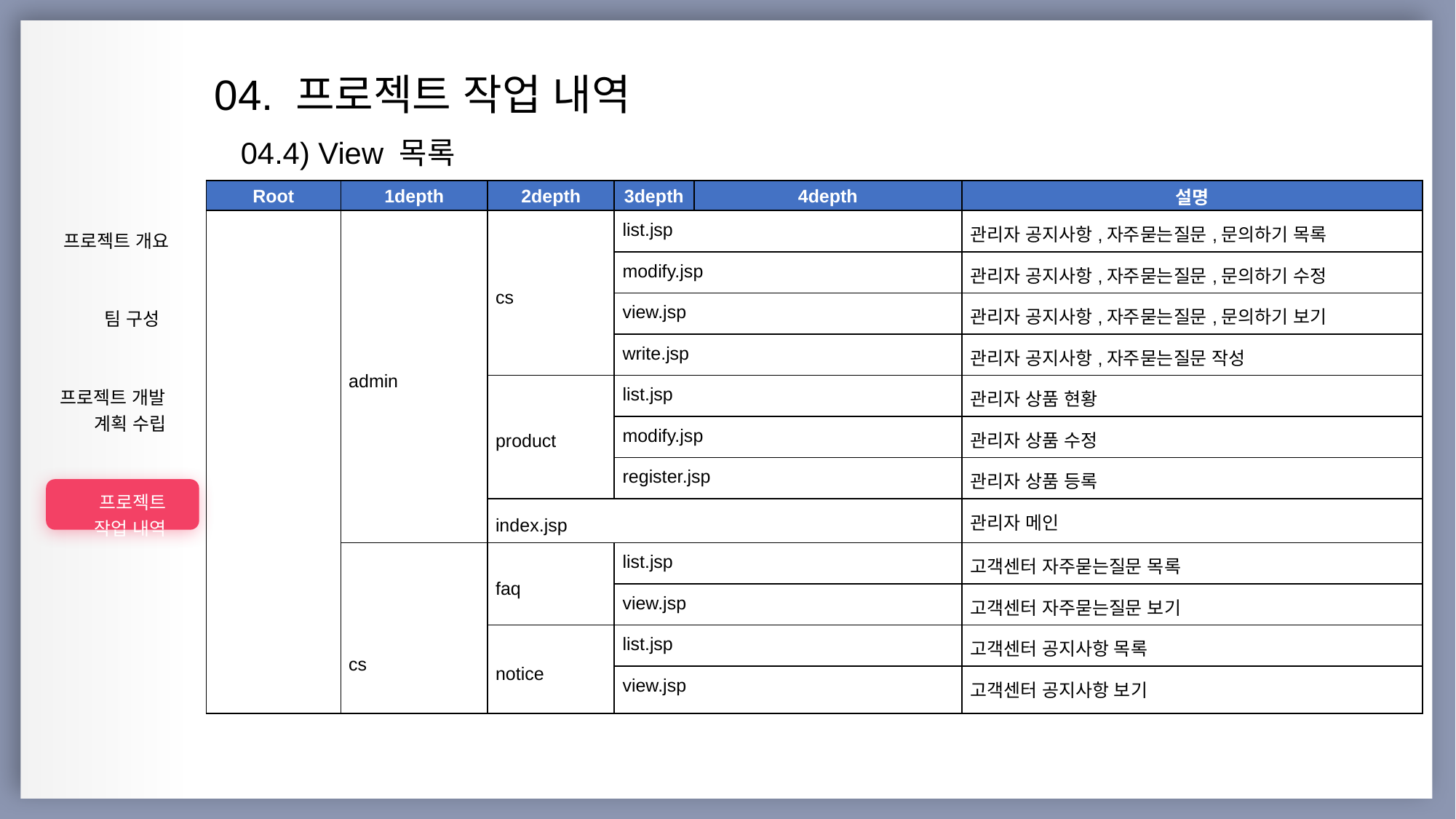

04. 프로젝트 작업 내역
04.4) View 목록
|  |
| --- |
| 프로젝트 개요 |
| 팀 구성 |
| 프로젝트 개발 계획 수립 |
| 프로젝트 작업 내역 |
|  |
|  |
|  |
|  |
| Root | 1depth | 2depth | 3depth | 4depth | 설명 |
| --- | --- | --- | --- | --- | --- |
|  | admin | cs | list.jsp |  | 관리자 공지사항,자주묻는질문,문의하기 목록 |
|  |  |  | modify.jsp |  | 관리자 공지사항,자주묻는질문,문의하기 수정 |
|  |  |  | view.jsp |  | 관리자 공지사항,자주묻는질문,문의하기 보기 |
|  |  |  | write.jsp |  | 관리자 공지사항,자주묻는질문 작성 |
|  |  | product | list.jsp |  | 관리자 상품 현황 |
|  |  |  | modify.jsp |  | 관리자 상품 수정 |
|  |  |  | register.jsp |  | 관리자 상품 등록 |
|  |  | index.jsp |  |  | 관리자 메인 |
|  | cs | faq | list.jsp |  | 고객센터 자주묻는질문 목록 |
|  |  |  | view.jsp |  | 고객센터 자주묻는질문 보기 |
|  |  | notice | list.jsp |  | 고객센터 공지사항 목록 |
|  |  |  | view.jsp |  | 고객센터 공지사항 보기 |